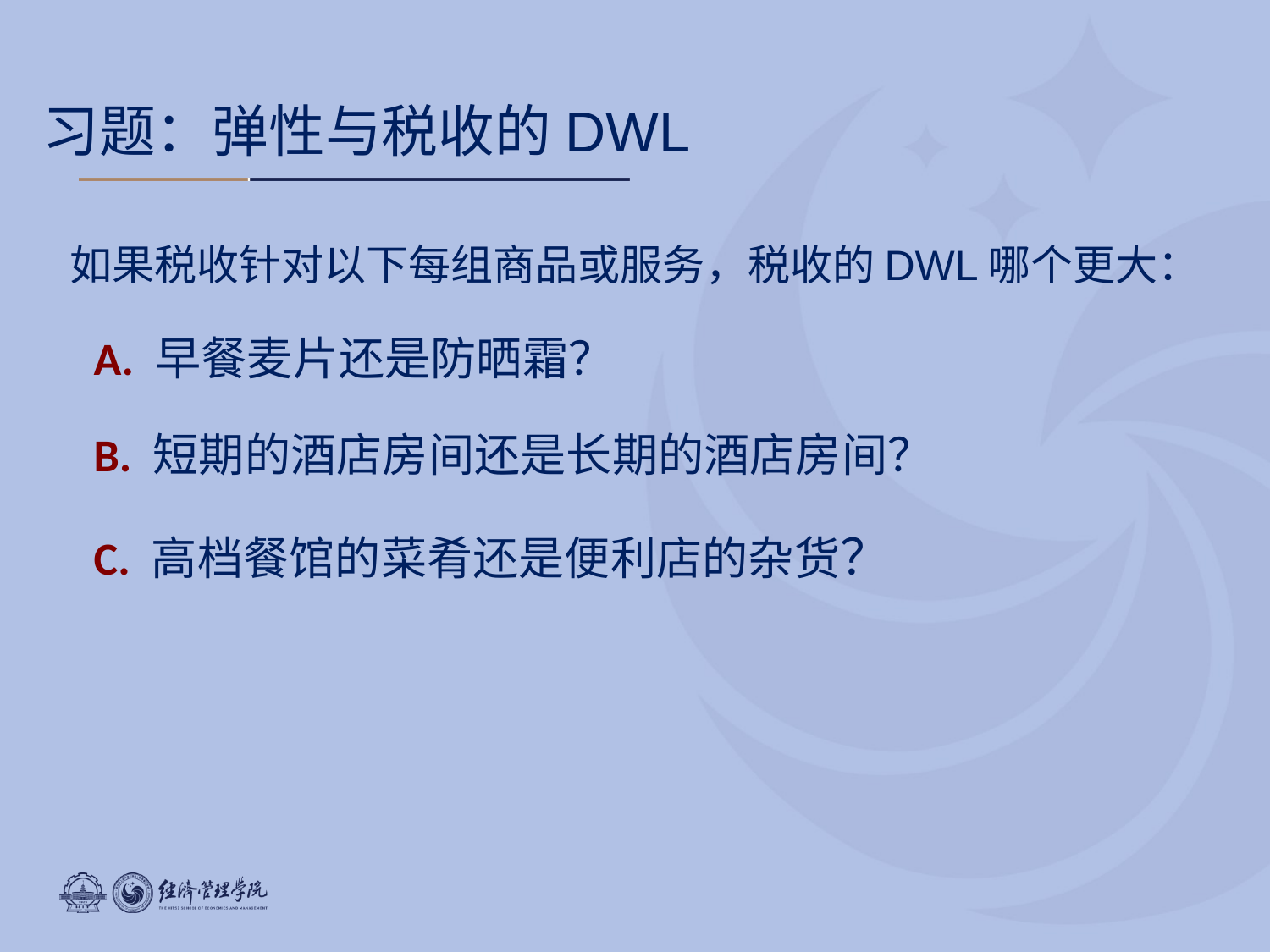

习题：弹性与税收的DWL
如果税收针对以下每组商品或服务，税收的DWL哪个更大：
A. 早餐麦片还是防晒霜？
B. 短期的酒店房间还是长期的酒店房间？
C. 高档餐馆的菜肴还是便利店的杂货？